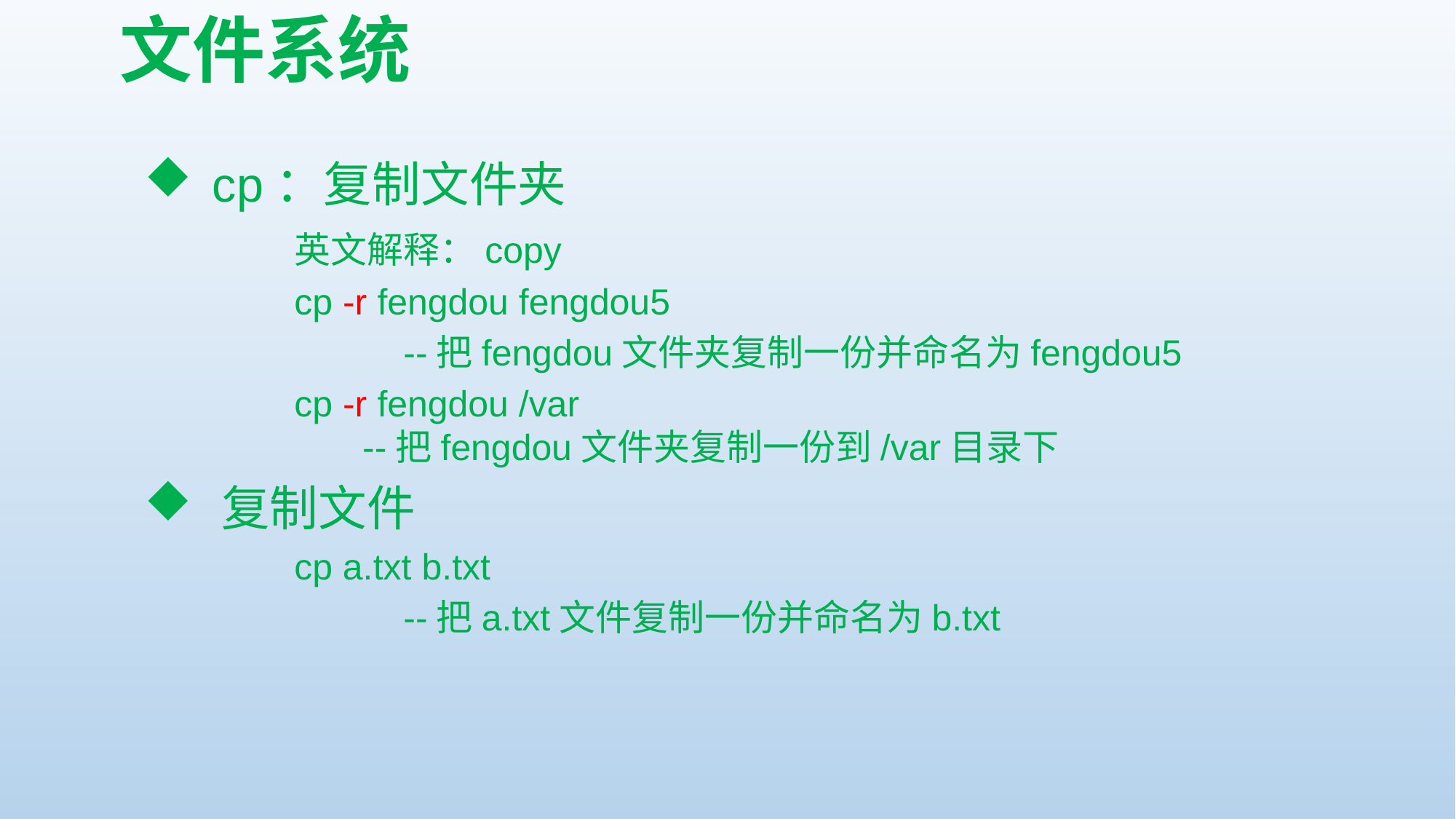

# 文件系统
 cp：复制文件夹
		英文解释：copy
		cp -r fengdou fengdou5
			--把fengdou文件夹复制一份并命名为fengdou5
		cp -r fengdou /var
		--把fengdou文件夹复制一份到/var目录下
 复制文件
		cp a.txt b.txt
			--把a.txt文件复制一份并命名为b.txt